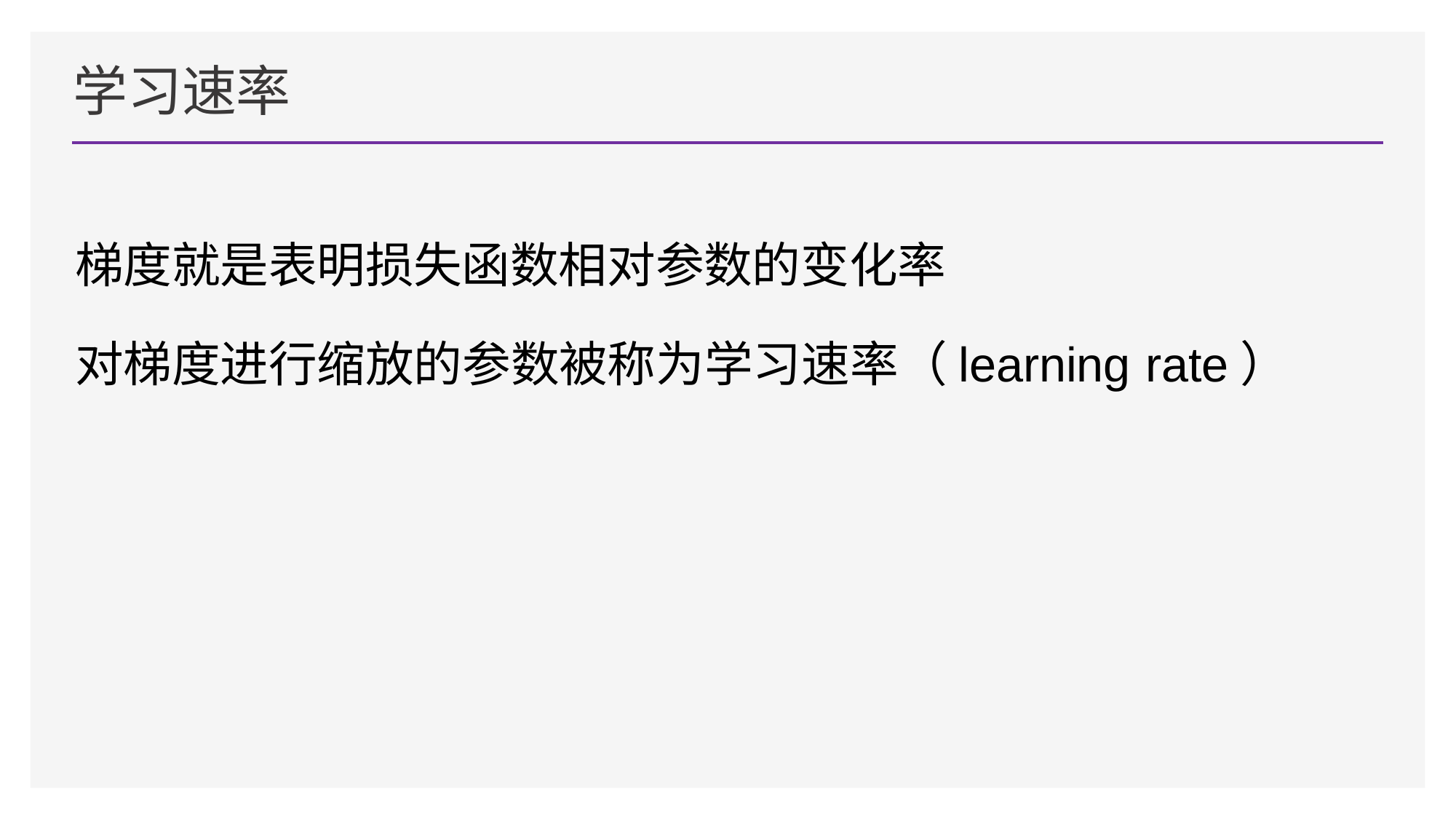

# 学习速率
梯度就是表明损失函数相对参数的变化率

对梯度进行缩放的参数被称为学习速率（learning rate）